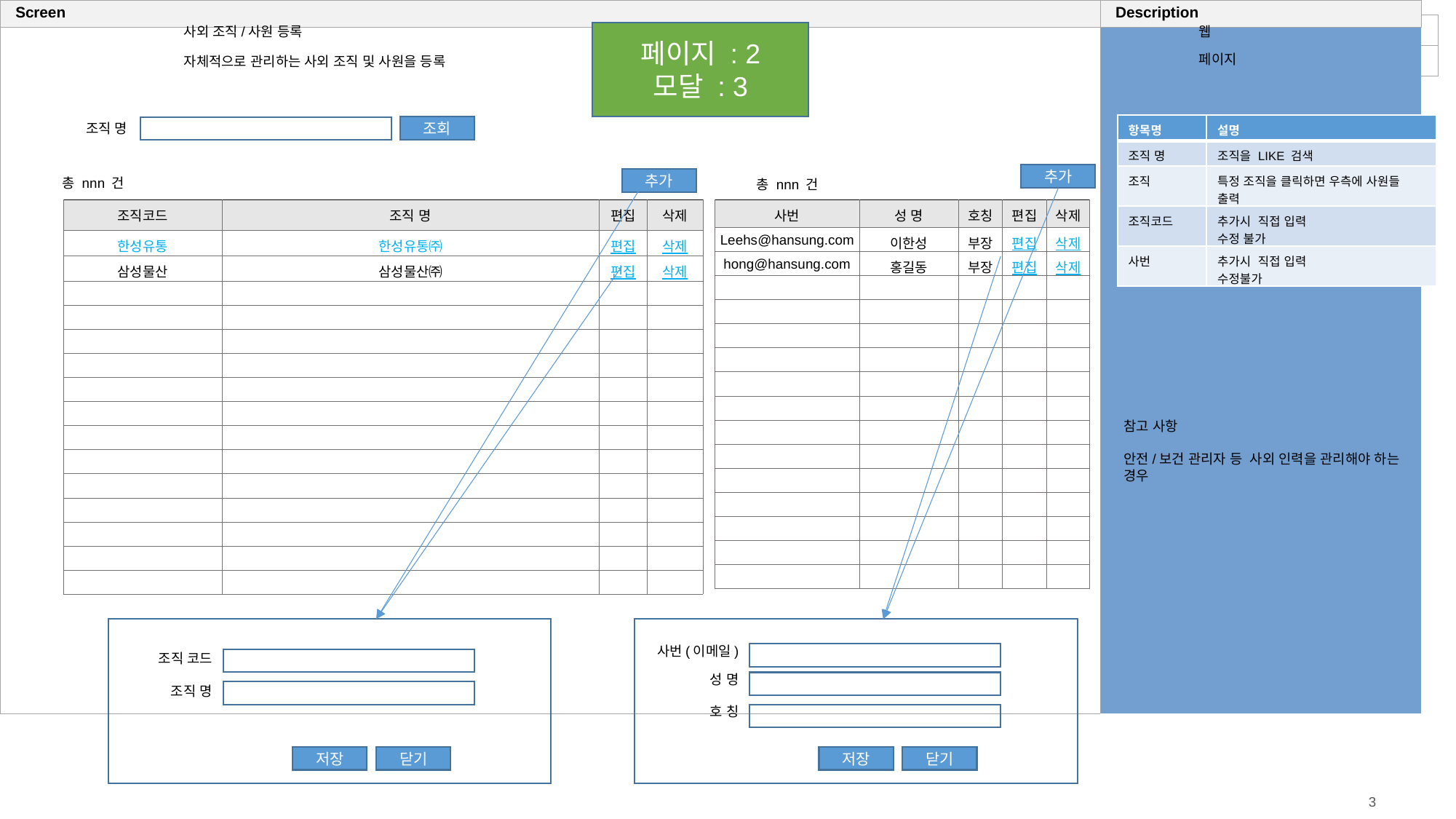

웹
페이지 : 2
모달 : 3
사외 조직/사원 등록
페이지
자체적으로 관리하는 사외 조직 및 사원을 등록
조직 명
| 항목명 | 설명 |
| --- | --- |
| 조직 명 | 조직을 LIKE 검색 |
| 조직 | 특정 조직을 클릭하면 우측에 사원들 출력 |
| 조직코드 | 추가시 직접 입력 수정 불가 |
| 사번 | 추가시 직접 입력 수정불가 |
조회

추가
추가
총 nnn 건
총 nnn 건
| 조직코드 | 조직 명 | 편집 | 삭제 |
| --- | --- | --- | --- |
| 한성유통 | 한성유통㈜ | 편집 | 삭제 |
| 삼성물산 | 삼성물산㈜ | 편집 | 삭제 |
|  |  |  |  |
|  |  |  |  |
|  |  |  |  |
|  |  |  |  |
|  |  |  |  |
|  |  |  |  |
|  |  |  |  |
|  |  |  |  |
|  |  |  |  |
|  |  |  |  |
|  |  |  |  |
|  |  |  |  |
|  |  |  |  |
| 사번 | 성 명 | 호칭 | 편집 | 삭제 |
| --- | --- | --- | --- | --- |
| Leehs@hansung.com | 이한성 | 부장 | 편집 | 삭제 |
| hong@hansung.com | 홍길동 | 부장 | 편집 | 삭제 |
|  |  |  |  |  |
|  |  |  |  |  |
|  |  |  |  |  |
|  |  |  |  |  |
|  |  |  |  |  |
|  |  |  |  |  |
|  |  |  |  |  |
|  |  |  |  |  |
|  |  |  |  |  |
|  |  |  |  |  |
|  |  |  |  |  |
|  |  |  |  |  |
|  |  |  |  |  |
참고 사항

안전/보건 관리자 등  사외 인력을 관리해야 하는 경우

사번(이메일)

조직 코드

성 명

조직 명

호 칭

저장
닫기
저장
닫기